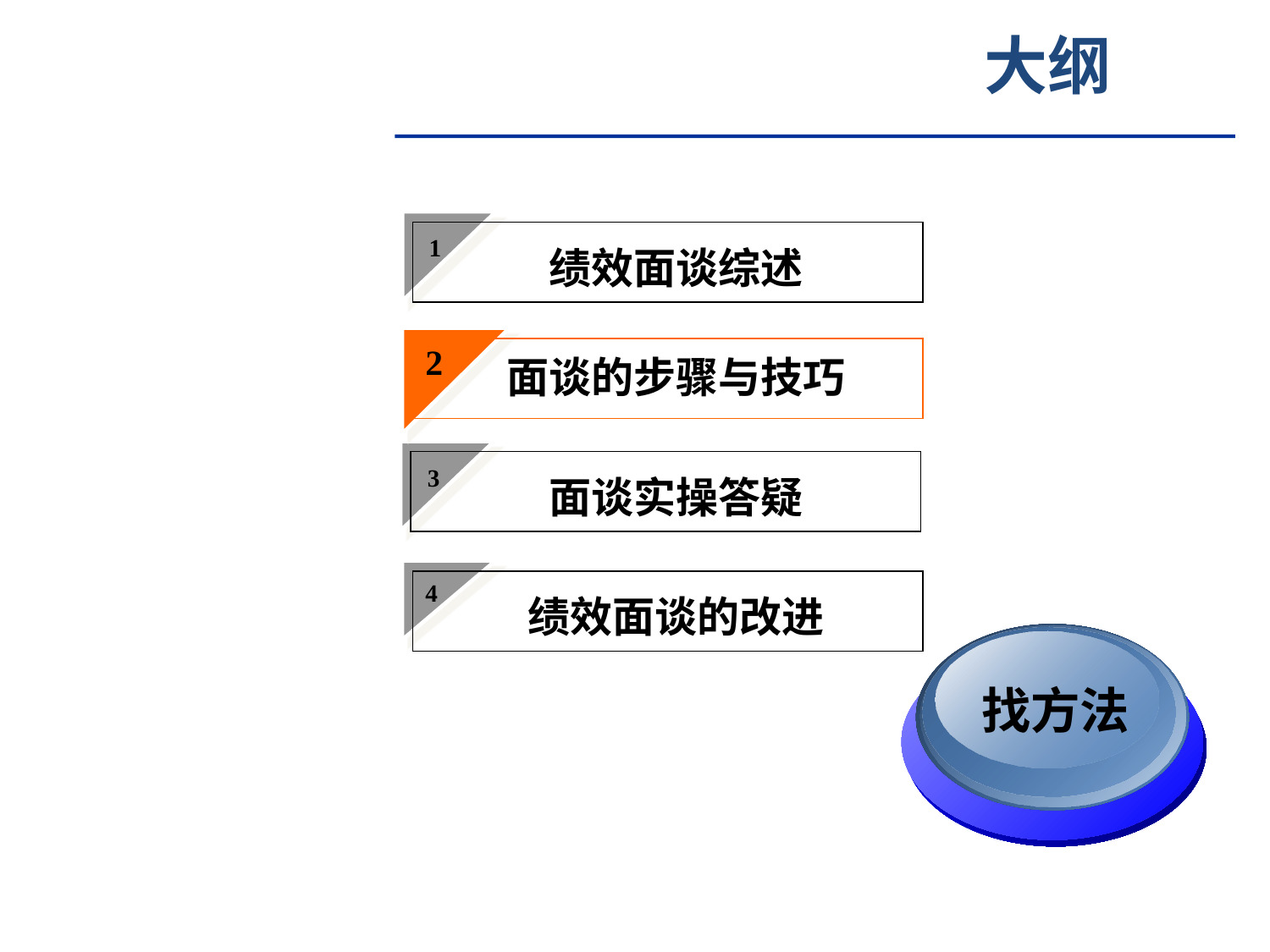

大纲

1

绩效面谈综述

2

面谈的步骤与技巧

3

面谈实操答疑

4

绩效面谈的改进

找方法